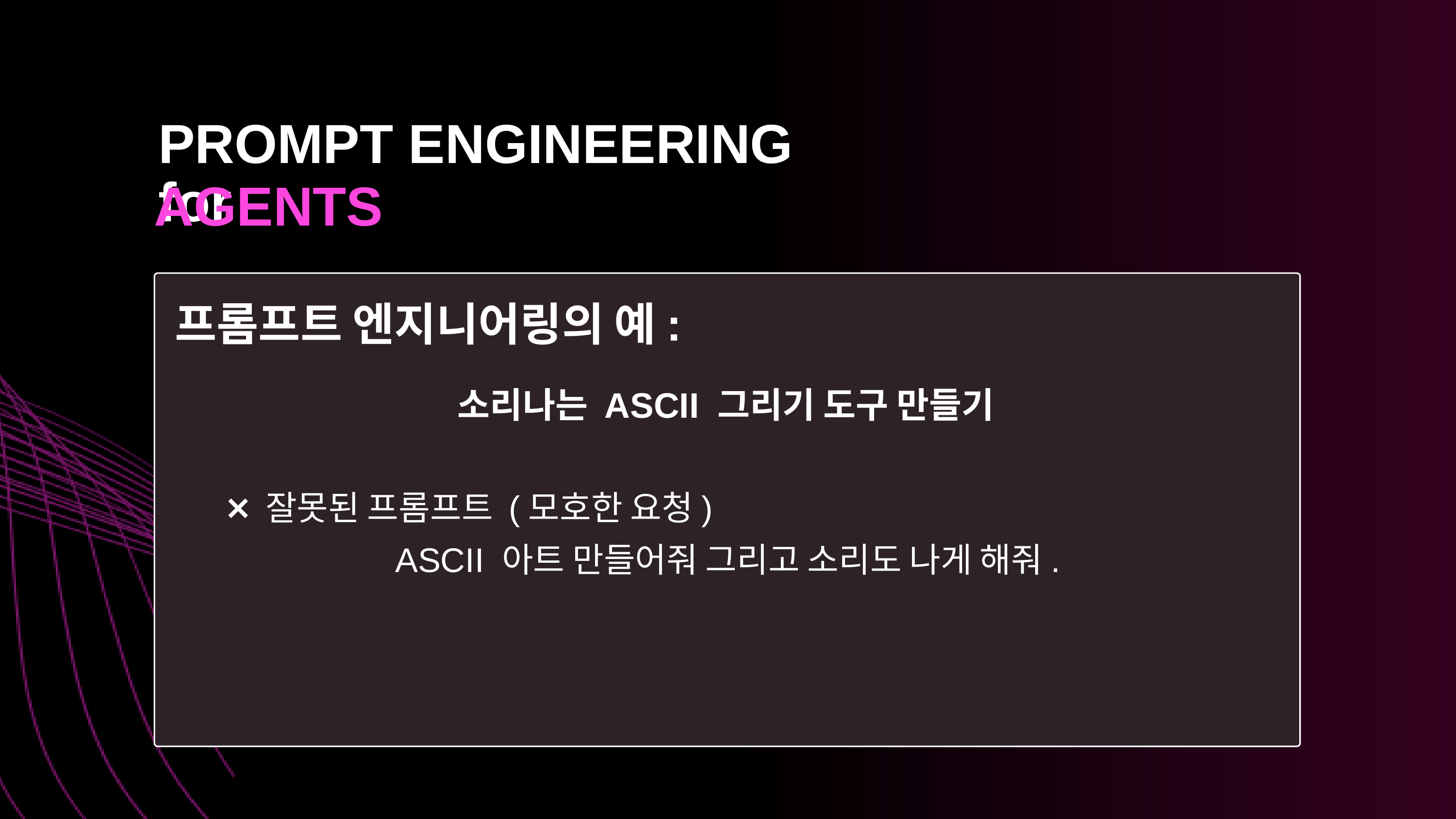

PROMPT ENGINEERING for
AGENTS

프롬프트 엔지니어링의 예:

소리나는 ASCII 그리기 도구 만들기
❌ 잘못된 프롬프트 (모호한 요청)
ASCII 아트 만들어줘 그리고 소리도 나게 해줘.